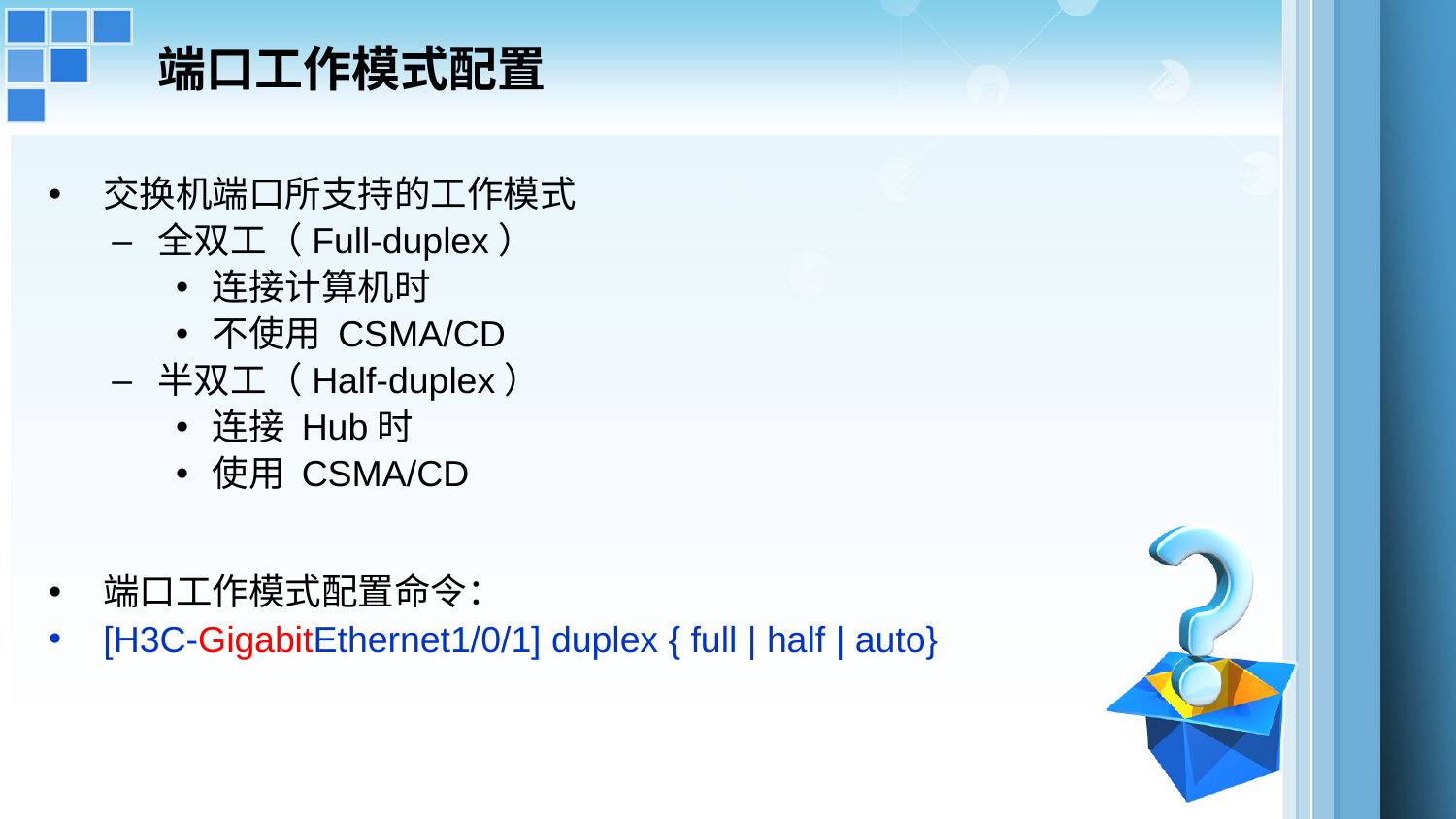

端口工作模式配置
交换机端口所支持的工作模式
全双工（Full-duplex）
连接计算机时
不使用 CSMA/CD
半双工（Half-duplex）
连接 Hub时
使用 CSMA/CD

端口工作模式配置命令：
[H3C-GigabitEthernet1/0/1] duplex { full | half | auto}